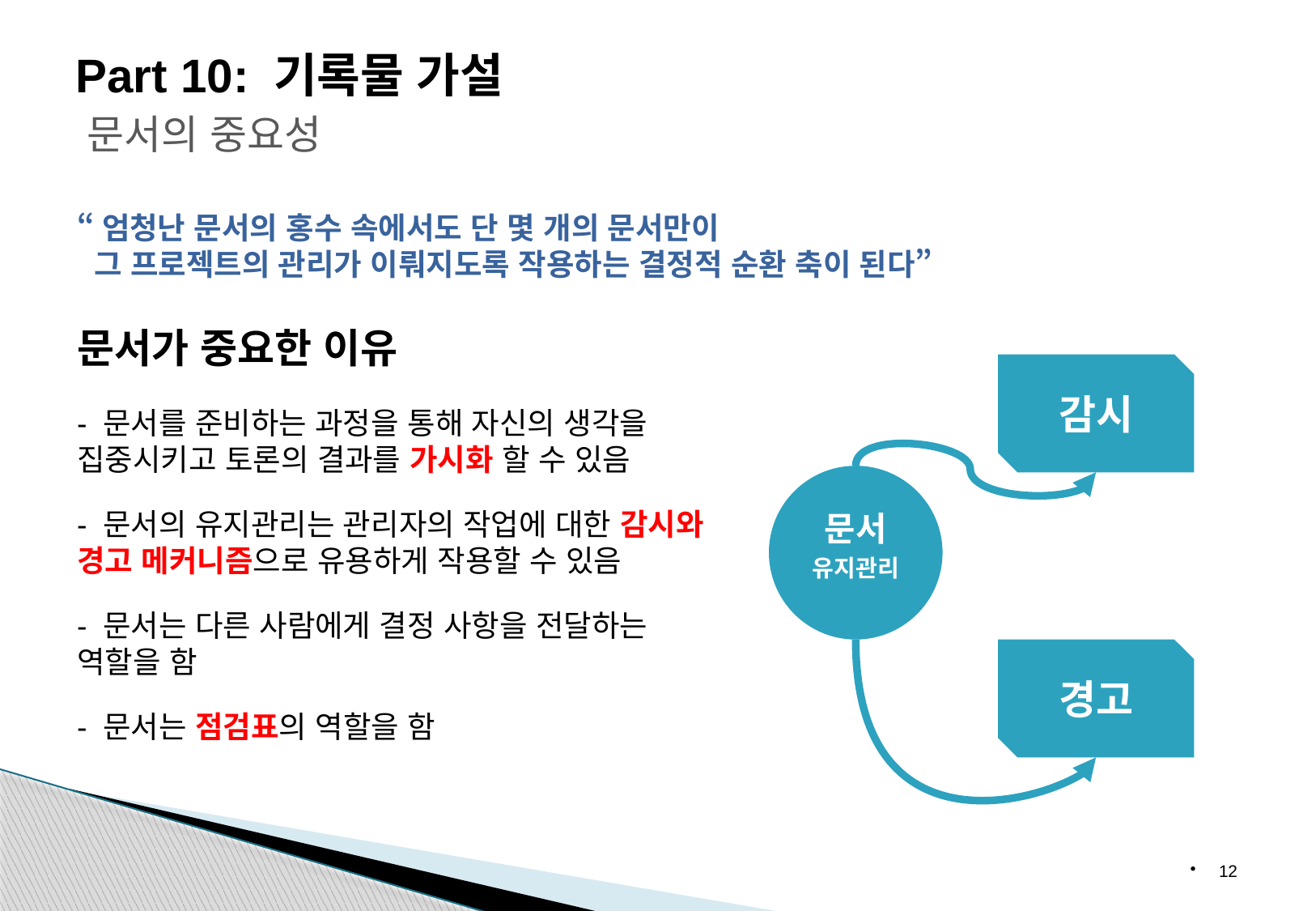

Part 10: 기록물 가설
 문서의 중요성
“엄청난 문서의 홍수 속에서도 단 몇 개의 문서만이
  그 프로젝트의 관리가 이뤄지도록 작용하는 결정적 순환 축이 된다”

문서가 중요한 이유

- 문서를 준비하는 과정을 통해 자신의 생각을
집중시키고 토론의 결과를 가시화 할 수 있음

- 문서의 유지관리는 관리자의 작업에 대한 감시와
경고 메커니즘으로 유용하게 작용할 수 있음

- 문서는 다른 사람에게 결정 사항을 전달하는
역할을 함

- 문서는 점검표의 역할을 함
감시
문서
유지관리
경고
12